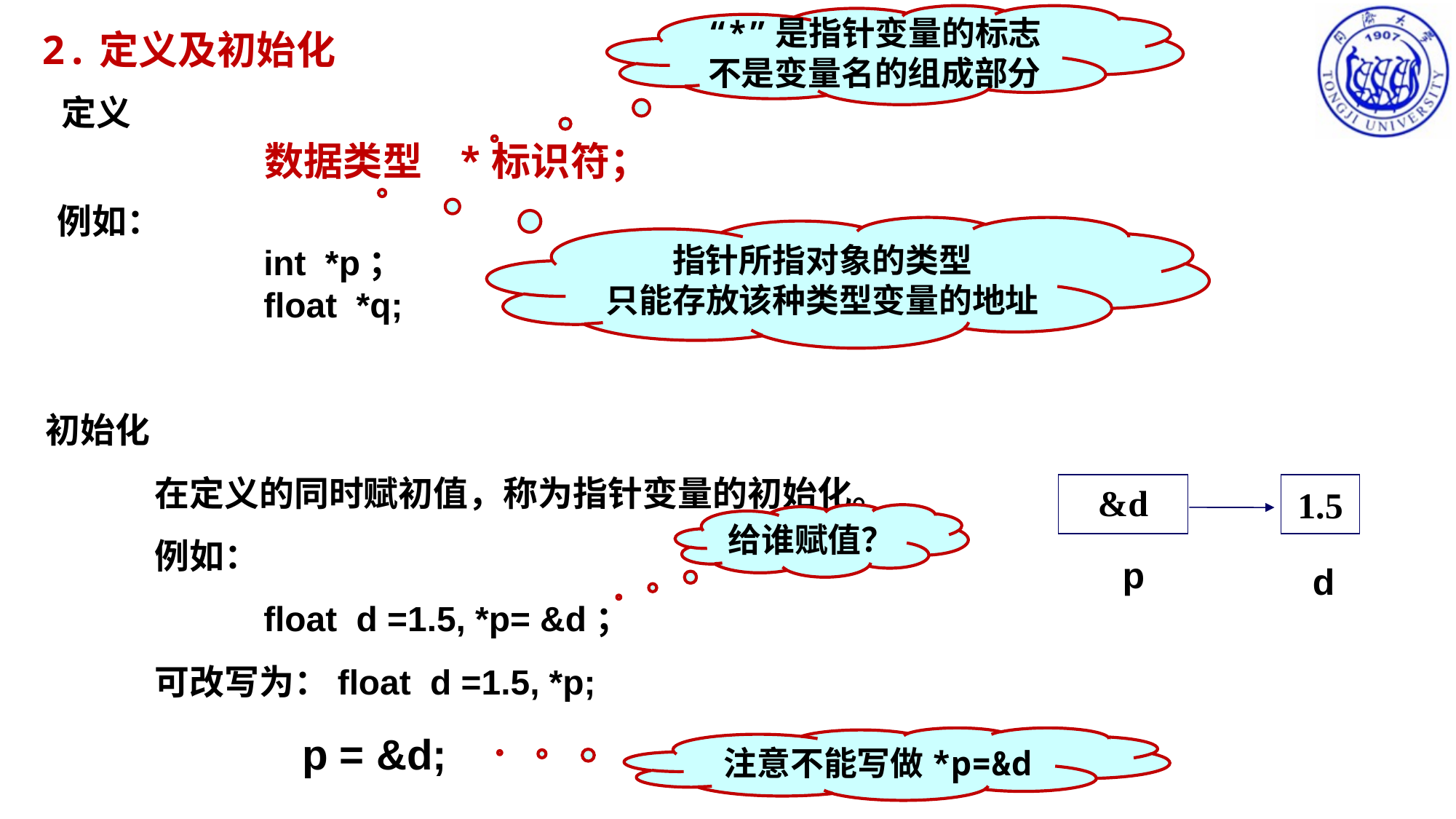

“*”是指针变量的标志
不是变量名的组成部分
2.定义及初始化
 定义

 例如：
	int  *p；
	float  *q;

初始化
	在定义的同时赋初值，称为指针变量的初始化。
	例如：
	float  d =1.5, *p= &d；
可改写为：float  d =1.5, *p;
		    p = &d;

数据类型   *标识符；
指针所指对象的类型
只能存放该种类型变量的地址
&d
1.5

p
d
给谁赋值？
注意不能写做*p=&d